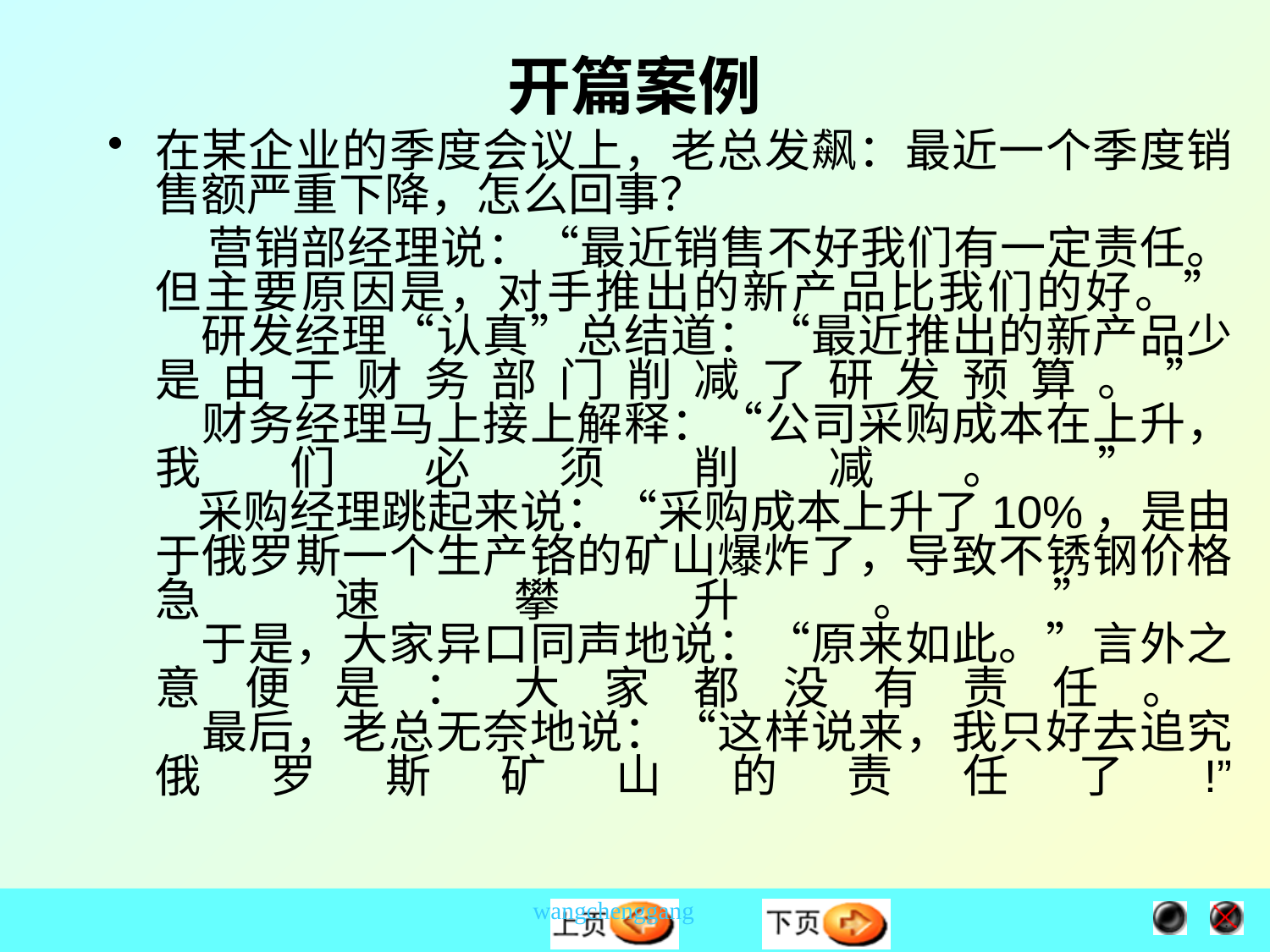

# 开篇案例
在某企业的季度会议上，老总发飙：最近一个季度销售额严重下降，怎么回事？
        营销部经理说：“最近销售不好我们有一定责任。但主要原因是，对手推出的新产品比我们的好。”
    研发经理“认真”总结道：“最近推出的新产品少是由于财务部门削减了研发预算。”
    财务经理马上接上解释：“公司采购成本在上升，我们必须削减。”
    采购经理跳起来说：“采购成本上升了10%，是由于俄罗斯一个生产铬的矿山爆炸了，导致不锈钢价格急速攀升。”
    于是，大家异口同声地说：“原来如此。”言外之意便是：大家都没有责任。
    最后，老总无奈地说：“这样说来，我只好去追究俄罗斯矿山的责任了!”
wangchenggang